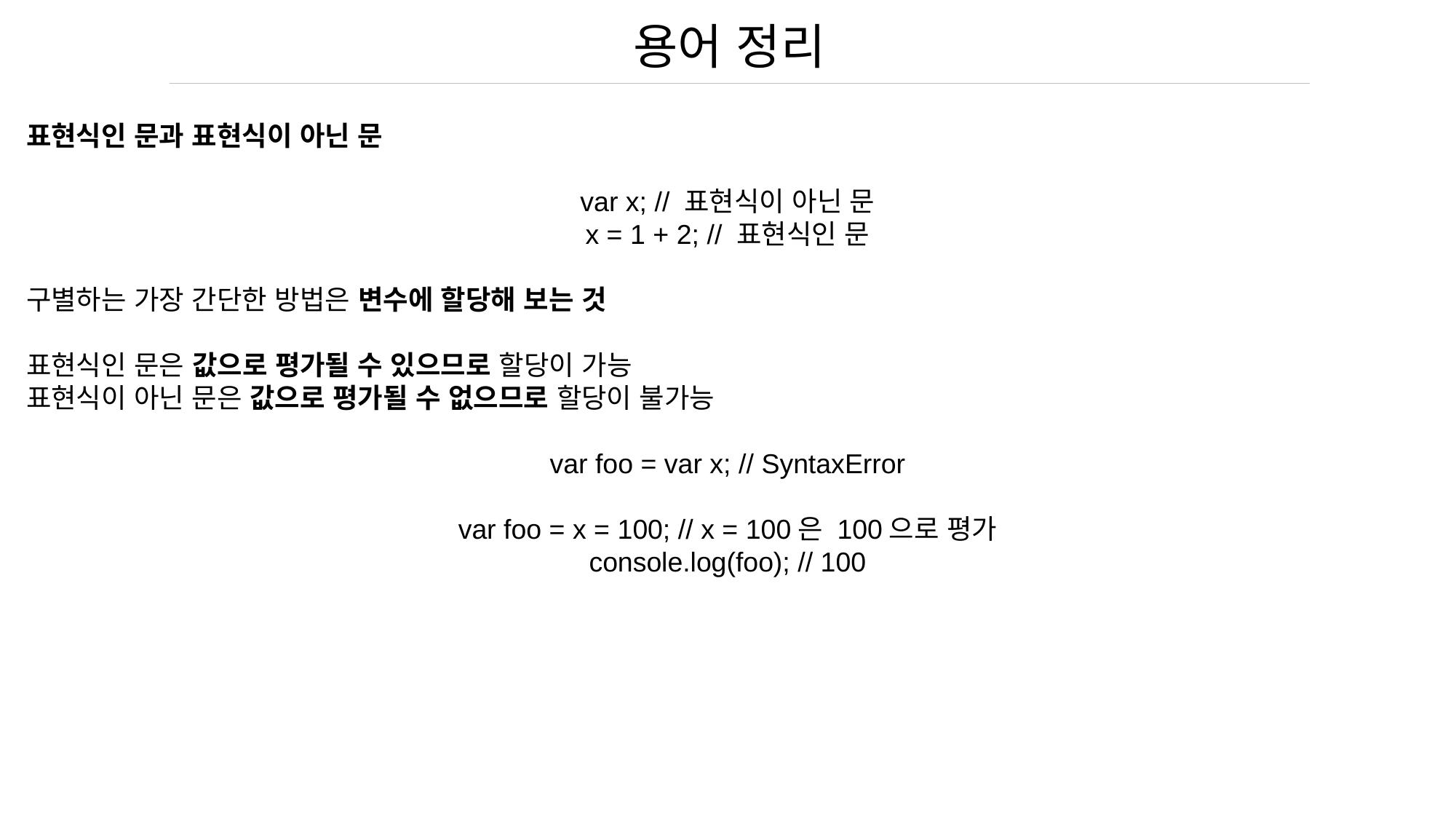

용어 정리
표현식인 문과 표현식이 아닌 문

var x; // 표현식이 아닌 문
x = 1 + 2; // 표현식인 문

구별하는 가장 간단한 방법은 변수에 할당해 보는 것

표현식인 문은 값으로 평가될 수 있으므로 할당이 가능
표현식이 아닌 문은 값으로 평가될 수 없으므로 할당이 불가능

var foo = var x; // SyntaxError

var foo = x = 100; // x = 100은 100으로 평가
console.log(foo); // 100